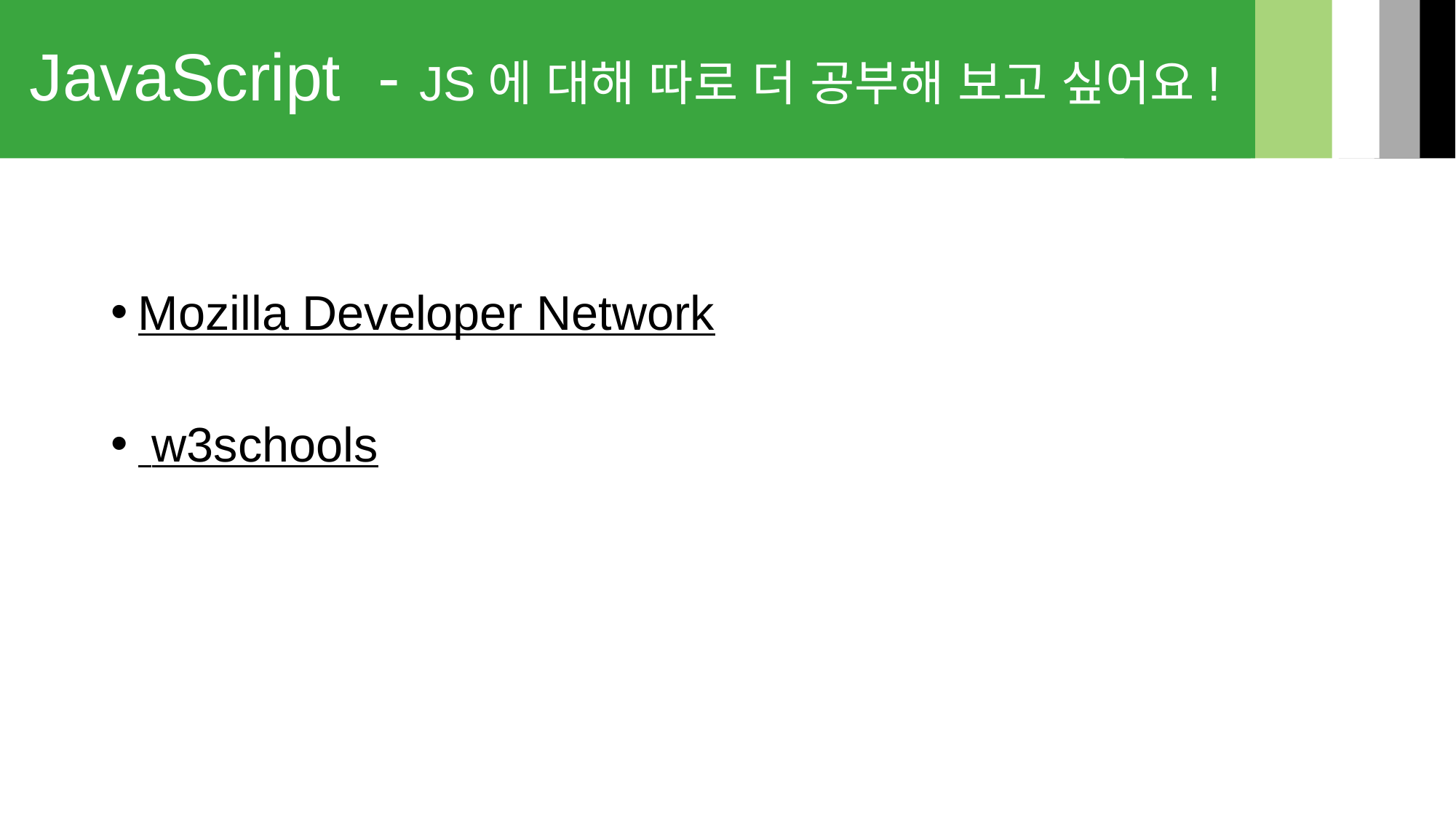

# JavaScript  - JS에 대해 따로 더 공부해 보고 싶어요!
Mozilla Developer Network
 w3schools